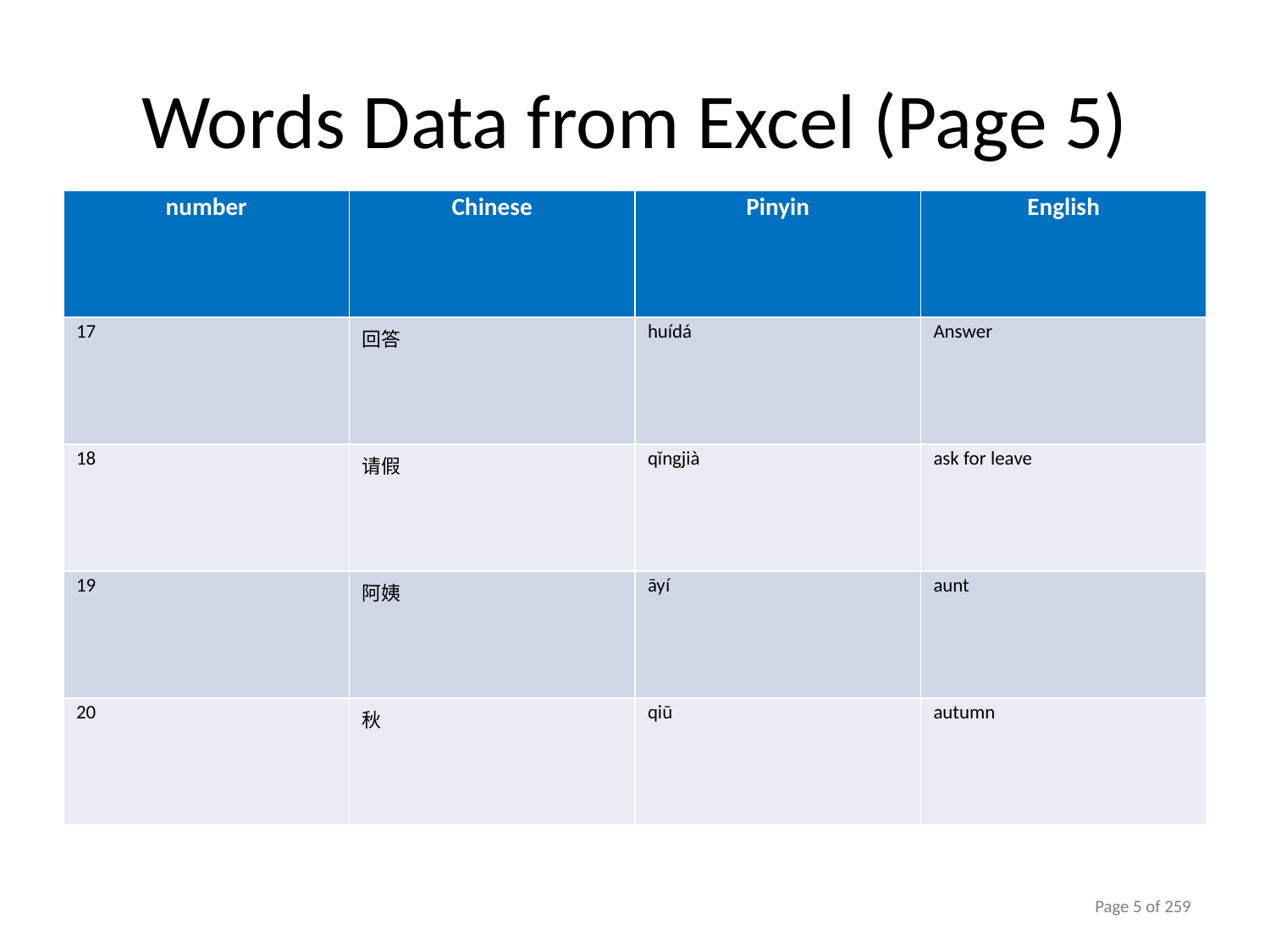

# Words Data from Excel (Page 5)
| number | Chinese | Pinyin | English |
| --- | --- | --- | --- |
| 17 | 回答 | huídá | Answer |
| 18 | 请假 | qǐngjià | ask for leave |
| 19 | 阿姨 | āyí | aunt |
| 20 | 秋 | qiū | autumn |

Page 5 of 259